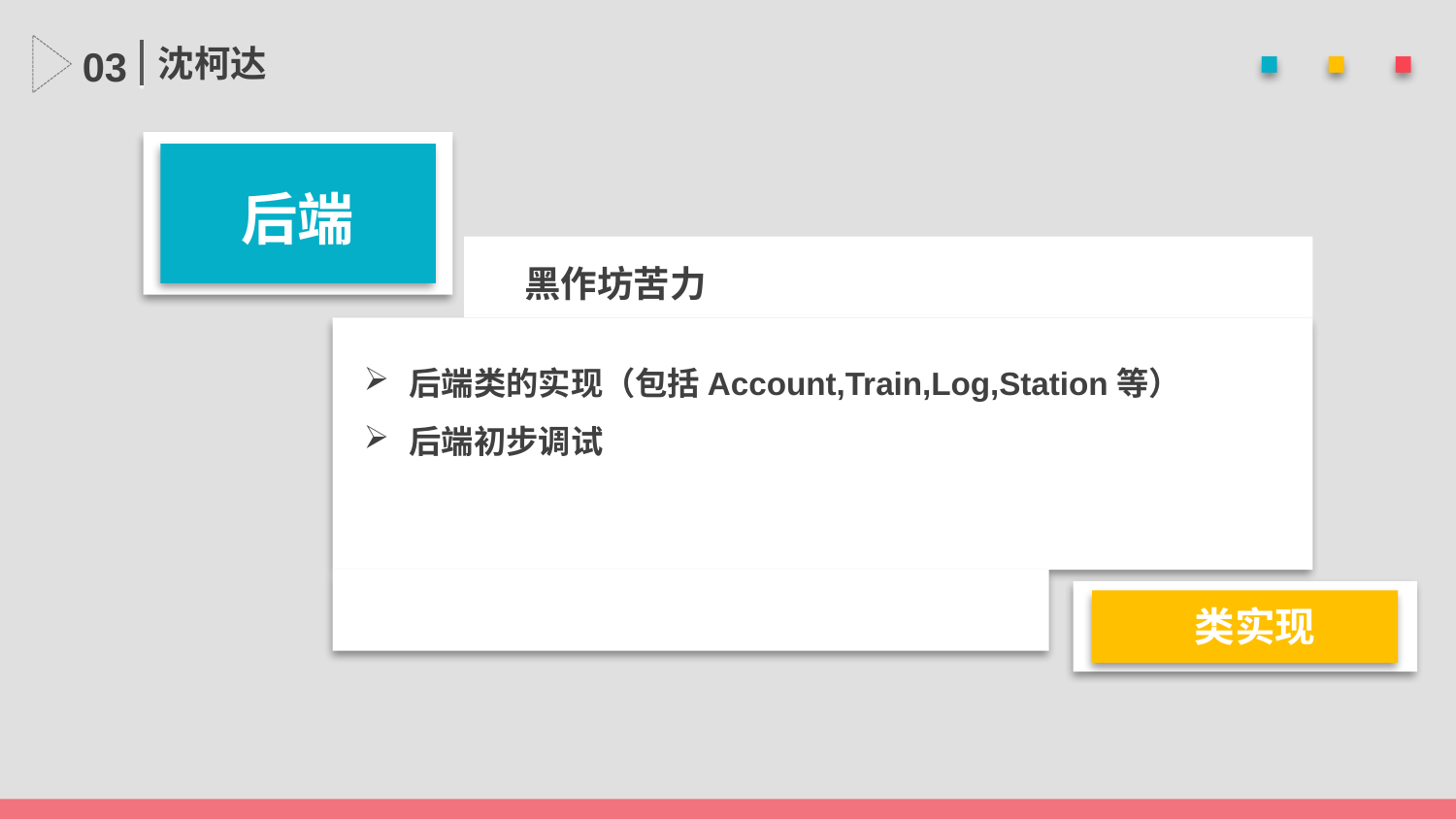

· · ·

沈柯达
03

后端

黑作坊苦力
后端类的实现（包括Account,Train,Log,Station等）
后端初步调试

类实现